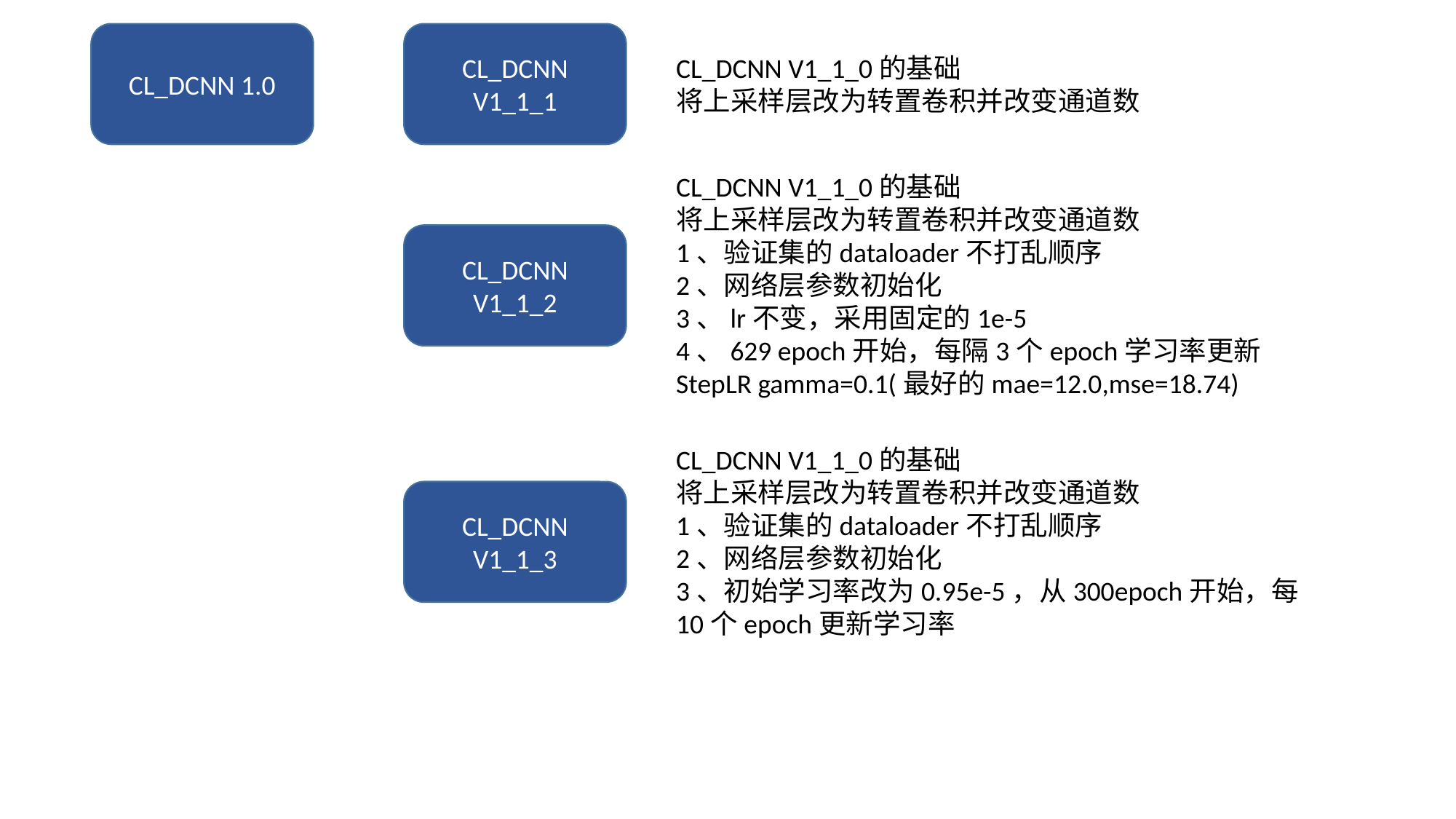

CL_DCNN 1.0
CL_DCNN V1_1_1
CL_DCNN V1_1_0的基础
将上采样层改为转置卷积并改变通道数
CL_DCNN V1_1_0的基础
将上采样层改为转置卷积并改变通道数
1、验证集的dataloader不打乱顺序
2、网络层参数初始化
3、lr不变，采用固定的1e-5
4、629 epoch开始，每隔3个epoch学习率更新 StepLR gamma=0.1(最好的mae=12.0,mse=18.74)
CL_DCNN V1_1_2
CL_DCNN V1_1_0的基础
将上采样层改为转置卷积并改变通道数
1、验证集的dataloader不打乱顺序
2、网络层参数初始化
3、初始学习率改为0.95e-5，从300epoch开始，每10个epoch更新学习率
CL_DCNN V1_1_3